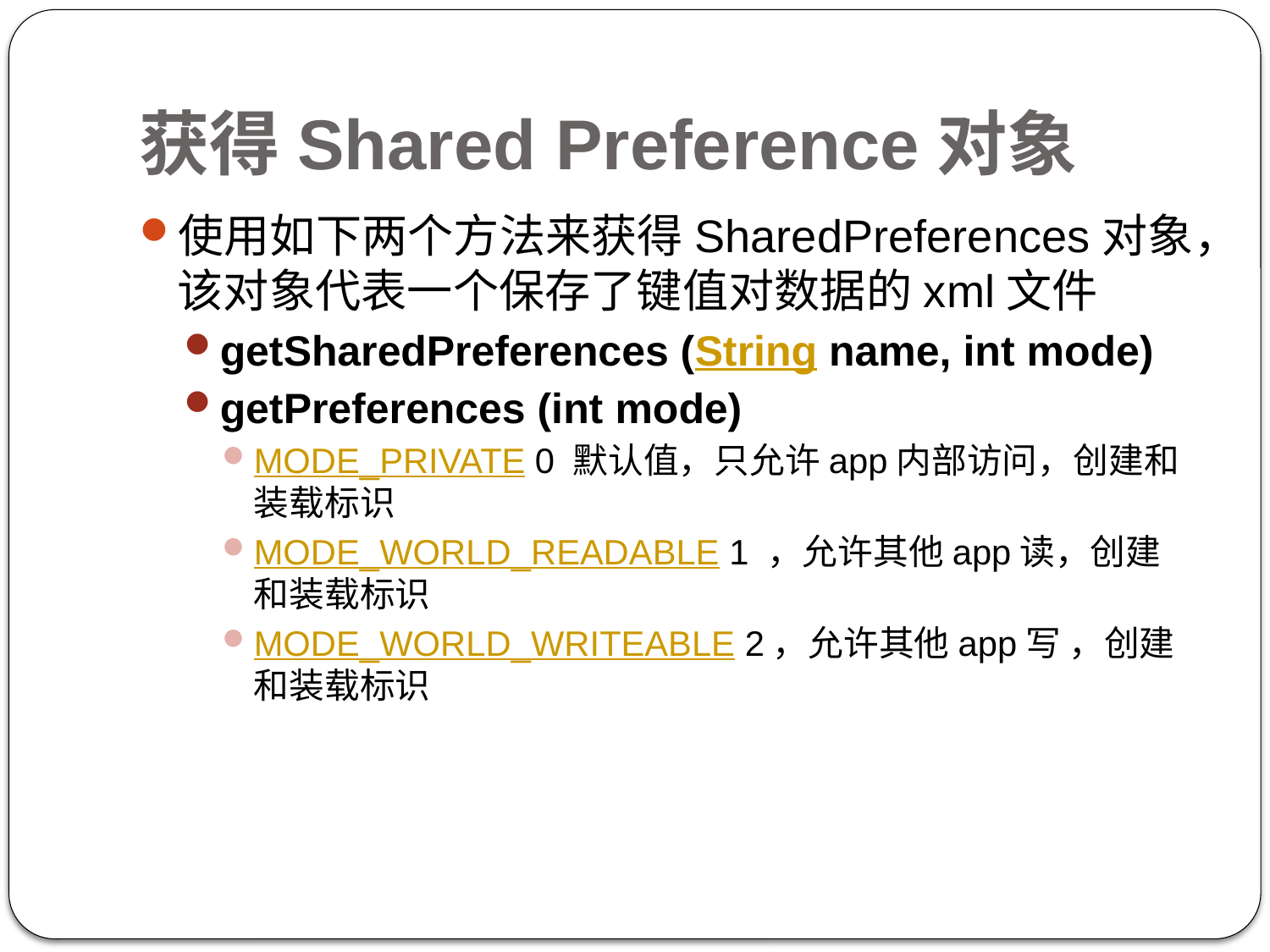

# 获得Shared Preference对象
使用如下两个方法来获得SharedPreferences对象，该对象代表一个保存了键值对数据的xml文件
getSharedPreferences (String name, int mode)
getPreferences (int mode)
MODE_PRIVATE 0 默认值，只允许app内部访问，创建和装载标识
MODE_WORLD_READABLE 1 ，允许其他app读，创建和装载标识
MODE_WORLD_WRITEABLE 2，允许其他app写 ，创建和装载标识